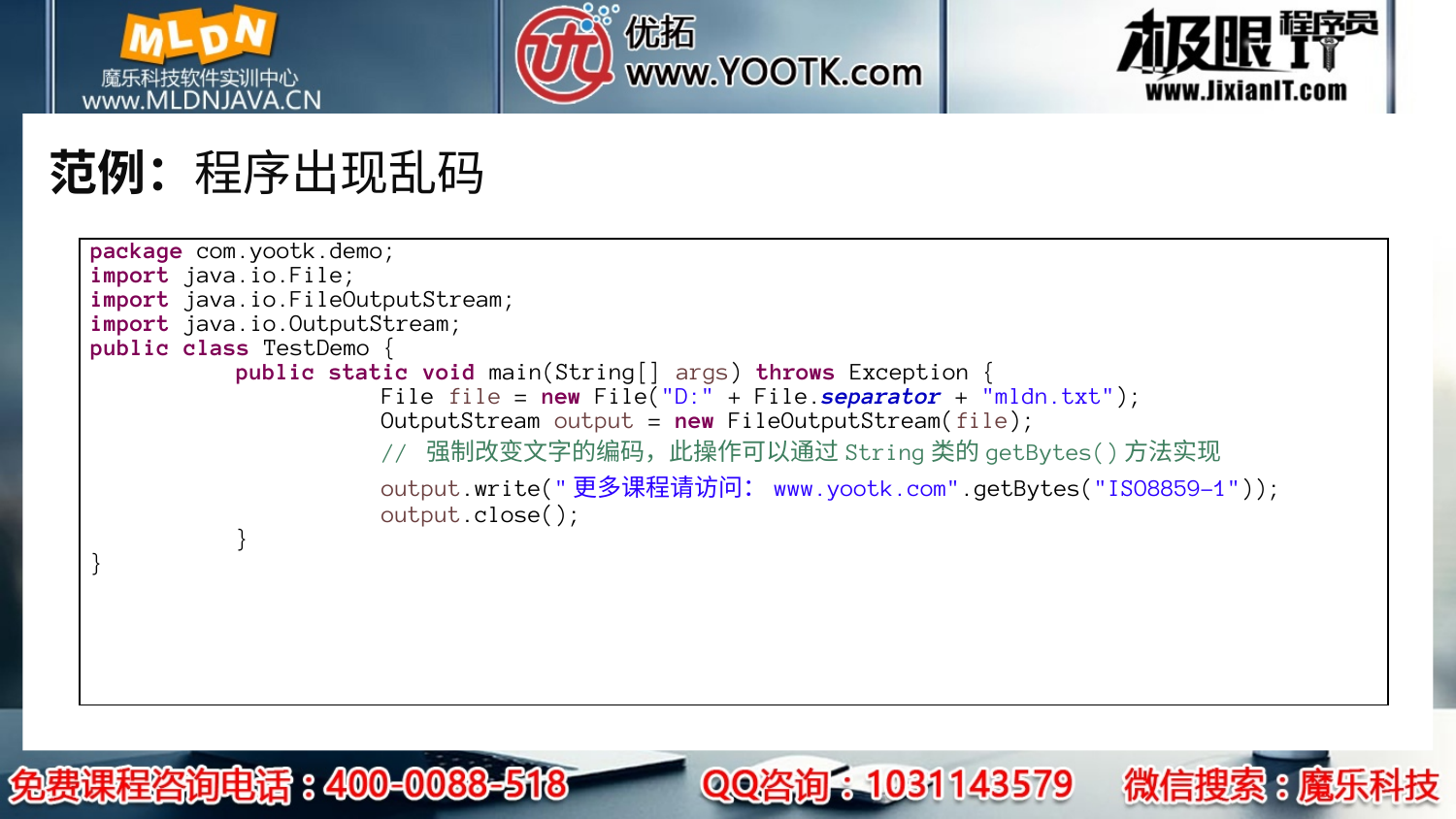

# 范例：程序出现乱码
| package com.yootk.demo; import java.io.File; import java.io.FileOutputStream; import java.io.OutputStream; public class TestDemo { public static void main(String[] args) throws Exception { File file = new File("D:" + File.separator + "mldn.txt"); OutputStream output = new FileOutputStream(file); // 强制改变文字的编码，此操作可以通过String类的getBytes()方法实现 output.write("更多课程请访问：www.yootk.com".getBytes("ISO8859-1")); output.close(); } } |
| --- |